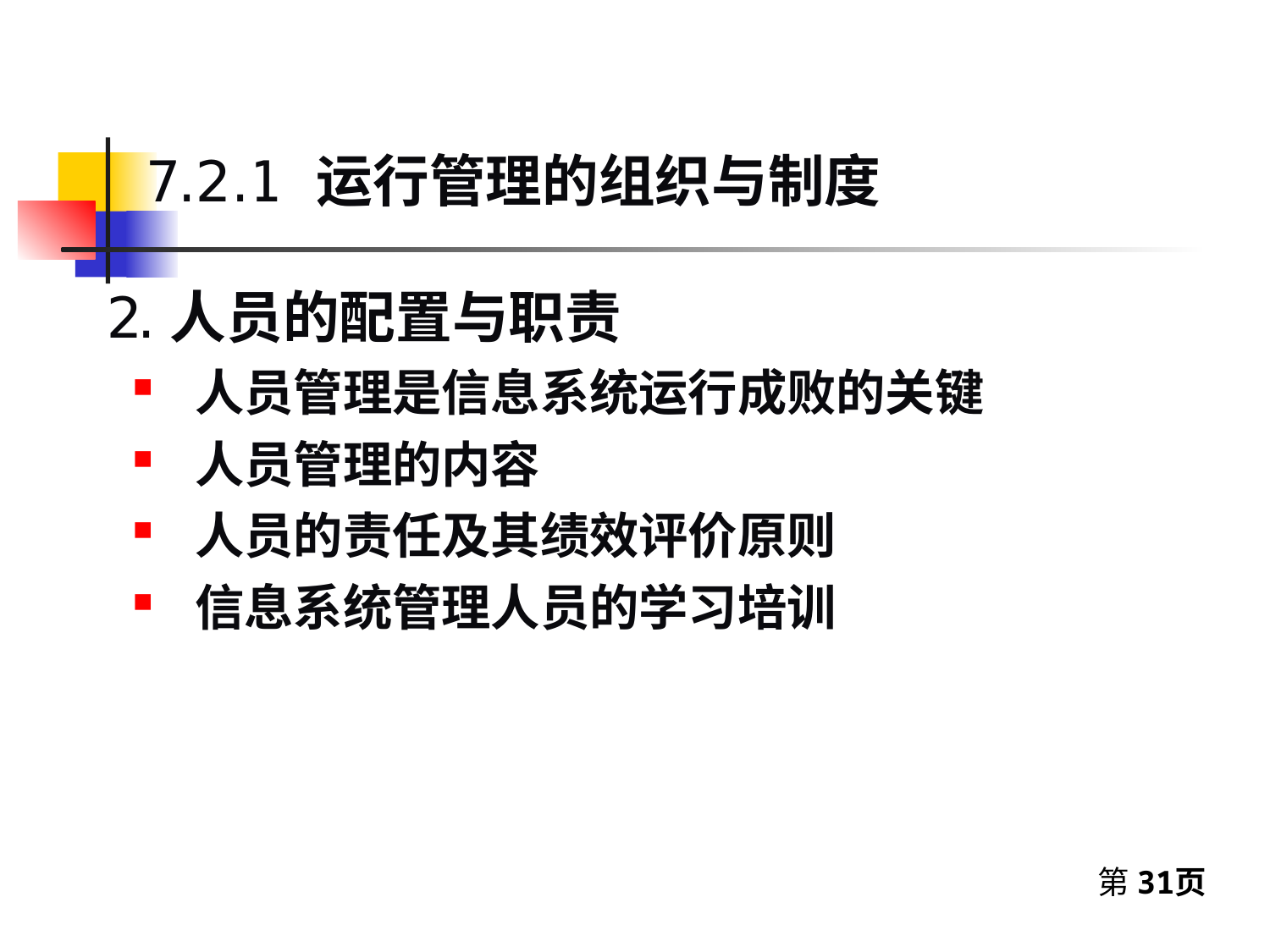

7.2.1 运行管理的组织与制度
2.人员的配置与职责
人员管理是信息系统运行成败的关键
人员管理的内容
人员的责任及其绩效评价原则
信息系统管理人员的学习培训